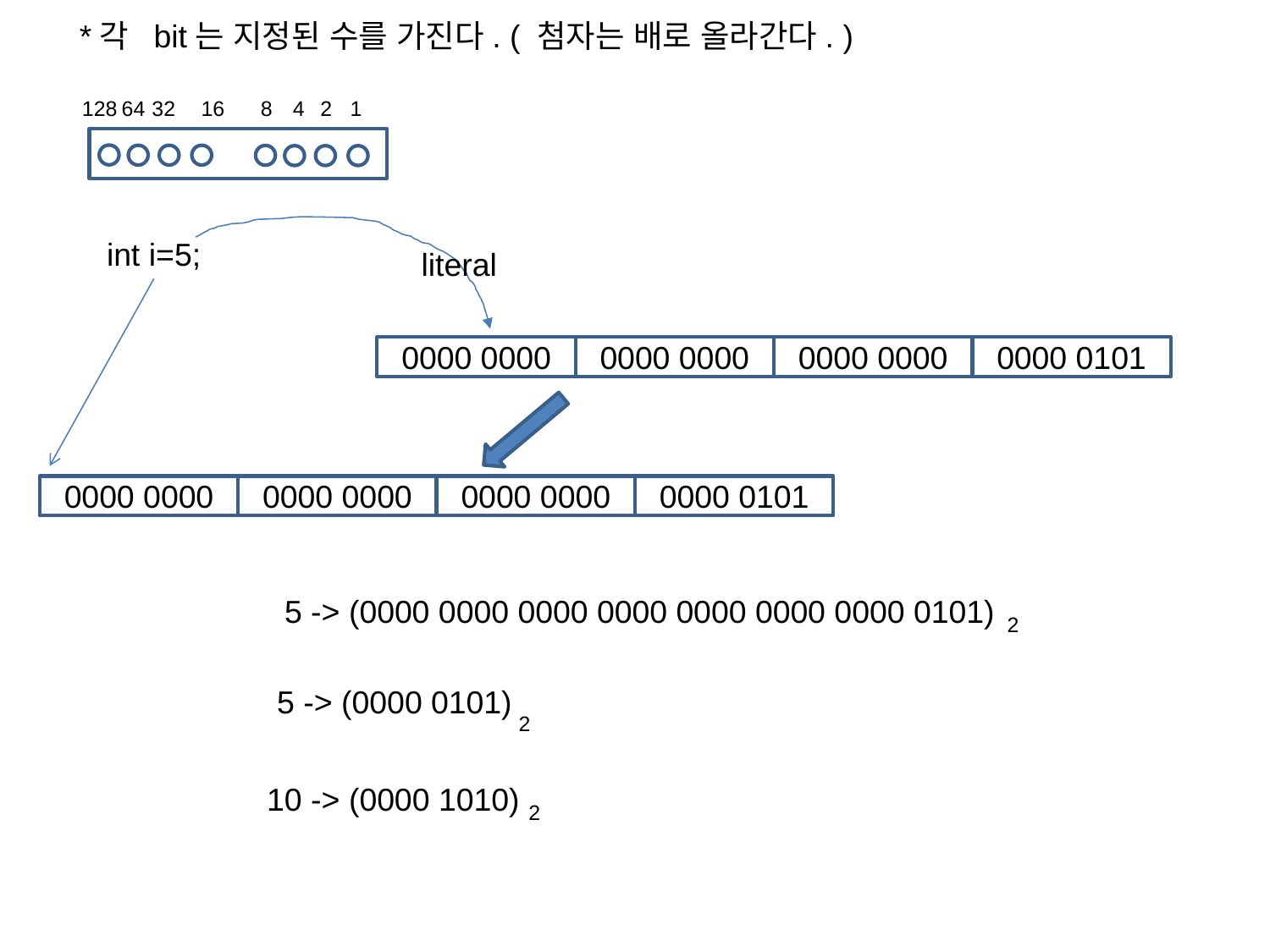

*각  bit는 지정된 수를 가진다. ( 첨자는 배로 올라간다. )
128
64
32
16
8
4
2
1

int i=5;
literal
0000 0000
0000 0000
0000 0000
0000 0101

0000 0000
0000 0000
0000 0000
0000 0101
5 -> (0000 0000 0000 0000 0000 0000 0000 0101)
2
5 -> (0000 0101)
2
10 -> (0000 1010)
2